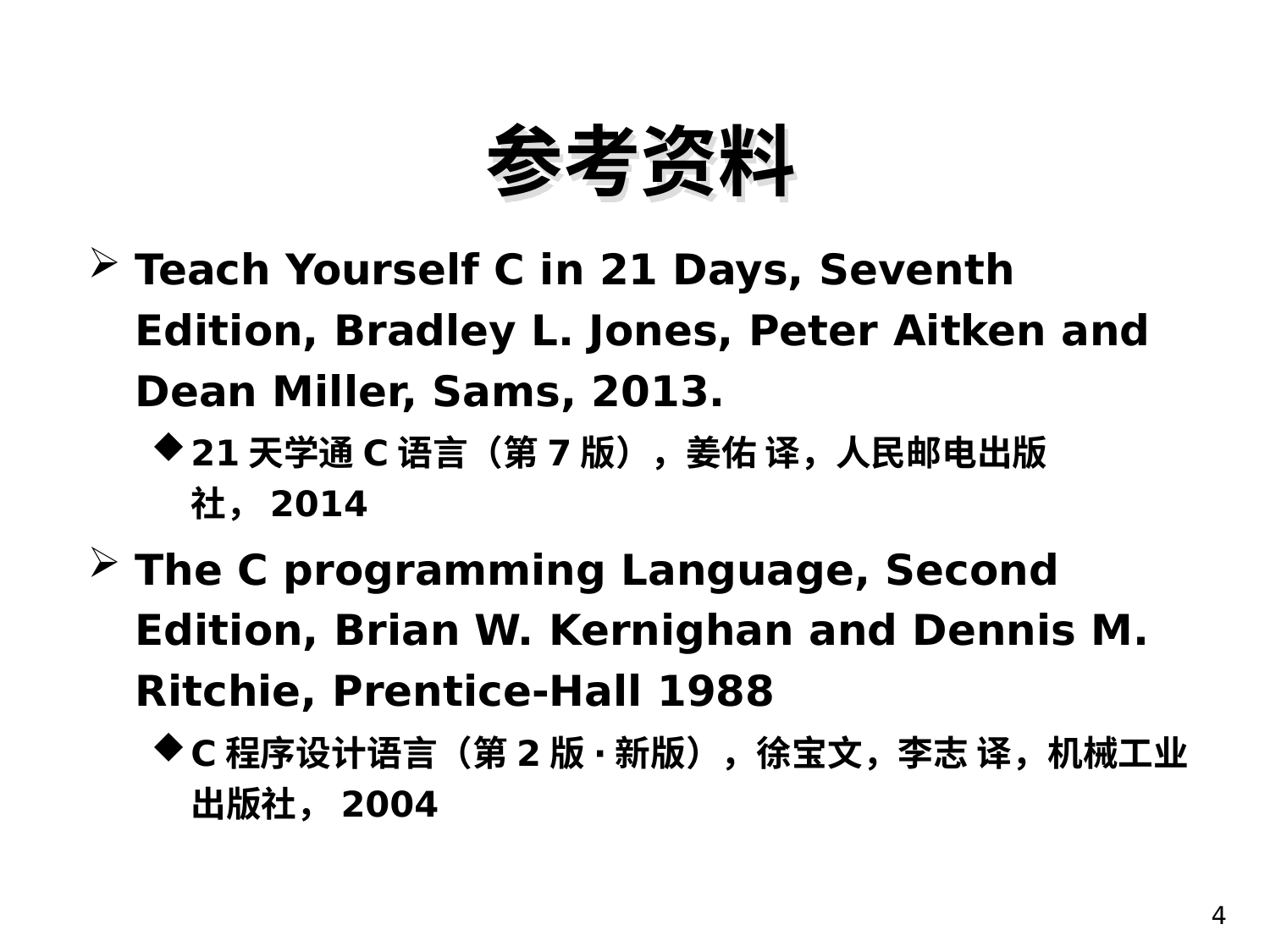

# 参考资料
Teach Yourself C in 21 Days, Seventh Edition, Bradley L. Jones, Peter Aitken and Dean Miller, Sams, 2013.
21天学通C语言（第7版），姜佑 译，人民邮电出版社，2014
The C programming Language, Second Edition, Brian W. Kernighan and Dennis M. Ritchie, Prentice-Hall 1988
C程序设计语言（第2版·新版），徐宝文，李志 译，机械工业出版社，2004

4